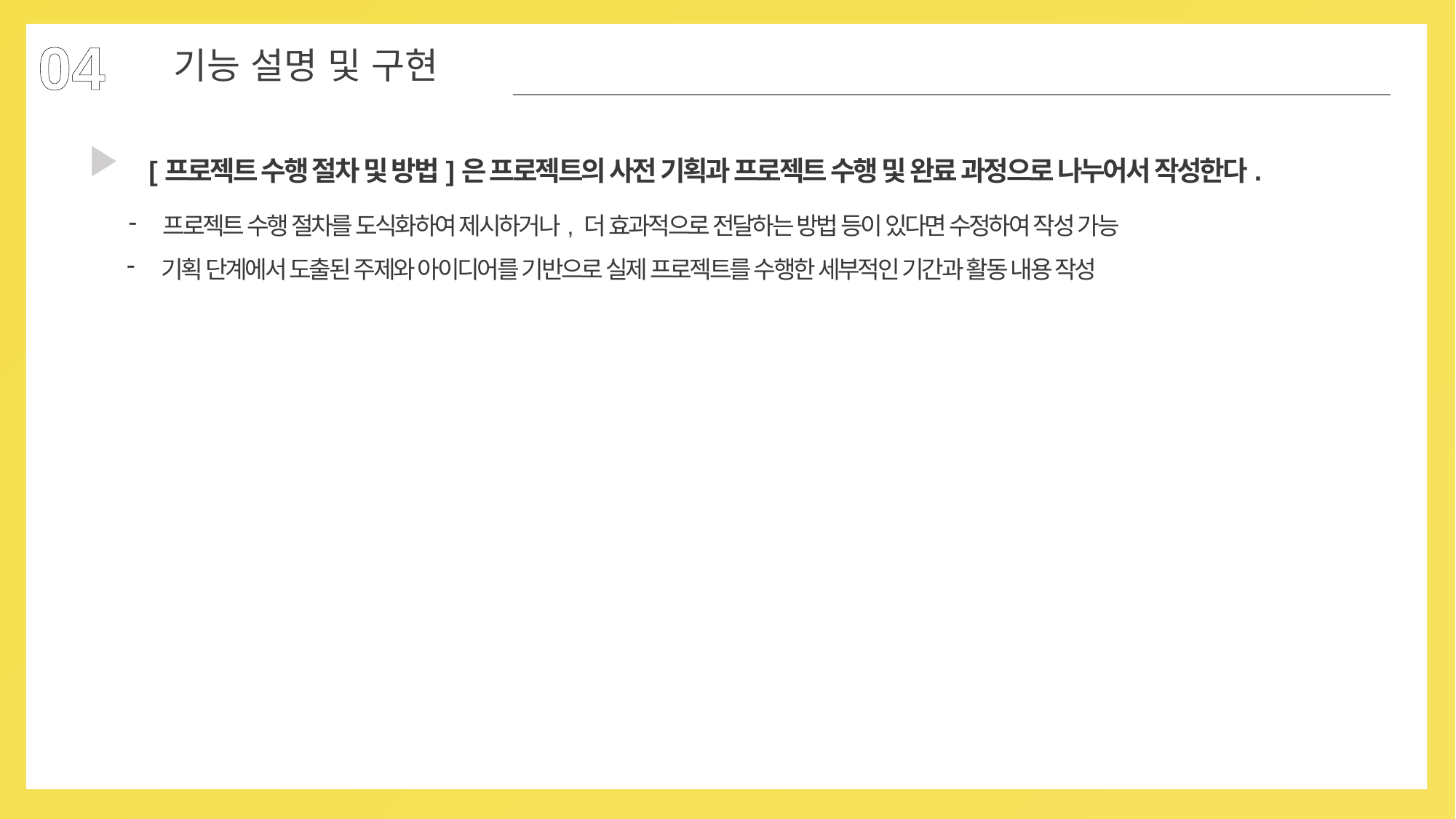

04

기능 설명 및 구현
▶
[프로젝트 수행 절차 및 방법]은 프로젝트의 사전 기획과 프로젝트 수행 및 완료 과정으로 나누어서 작성한다.
프로젝트 수행 절차를 도식화하여 제시하거나, 더 효과적으로 전달하는 방법 등이 있다면 수정하여 작성 가능
기획 단계에서 도출된 주제와 아이디어를 기반으로 실제 프로젝트를 수행한 세부적인 기간과 활동 내용 작성